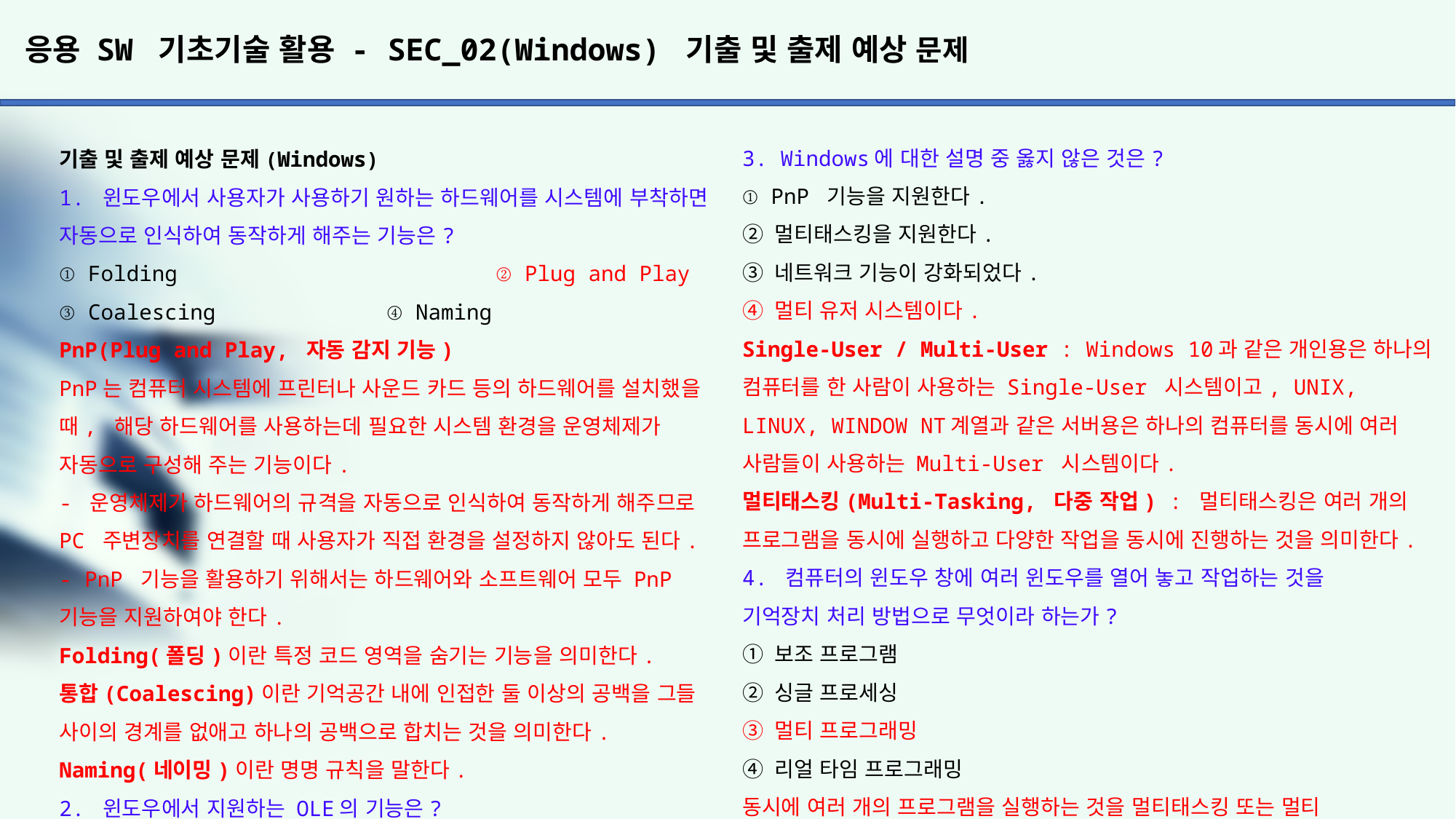

# 응용 SW 기초기술 활용 - SEC_02(Windows) 기출 및 출제 예상 문제
3. Windows에 대한 설명 중 옳지 않은 것은?
① PnP 기능을 지원한다.
② 멀티태스킹을 지원한다.
③ 네트워크 기능이 강화되었다.
④ 멀티 유저 시스템이다.
Single-User / Multi-User : Windows 10과 같은 개인용은 하나의 컴퓨터를 한 사람이 사용하는 Single-User 시스템이고, UNIX, LINUX, WINDOW NT계열과 같은 서버용은 하나의 컴퓨터를 동시에 여러 사람들이 사용하는 Multi-User 시스템이다.
멀티태스킹(Multi-Tasking, 다중 작업) : 멀티태스킹은 여러 개의 프로그램을 동시에 실행하고 다양한 작업을 동시에 진행하는 것을 의미한다.
4. 컴퓨터의 윈도우 창에 여러 윈도우를 열어 놓고 작업하는 것을
기억장치 처리 방법으로 무엇이라 하는가?
① 보조 프로그램
② 싱글 프로세싱
③ 멀티 프로그래밍
④ 리얼 타임 프로그래밍
동시에 여러 개의 프로그램을 실행하는 것을 멀티태스킹 또는 멀티 프로그래밍이라고도 한다.
기출 및 출제 예상 문제(Windows)
1. 윈도우에서 사용자가 사용하기 원하는 하드웨어를 시스템에 부착하면 자동으로 인식하여 동작하게 해주는 기능은?
① Folding			② Plug and Play
③ Coalescing		④ Naming
PnP(Plug and Play, 자동 감지 기능)
PnP는 컴퓨터 시스템에 프린터나 사운드 카드 등의 하드웨어를 설치했을 때, 해당 하드웨어를 사용하는데 필요한 시스템 환경을 운영체제가 자동으로 구성해 주는 기능이다.
- 운영체제가 하드웨어의 규격을 자동으로 인식하여 동작하게 해주므로 PC 주변장치를 연결할 때 사용자가 직접 환경을 설정하지 않아도 된다.
- PnP 기능을 활용하기 위해서는 하드웨어와 소프트웨어 모두 PnP 기능을 지원하여야 한다.
Folding(폴딩)이란 특정 코드 영역을 숨기는 기능을 의미한다.
통합(Coalescing)이란 기억공간 내에 인접한 둘 이상의 공백을 그들 사이의 경계를 없애고 하나의 공백으로 합치는 것을 의미한다.
Naming(네이밍)이란 명명 규칙을 말한다.
2. 윈도우에서 지원하는 OLE의 기능은?
① 디스크의 효율적 관리
② 모니터, 화질의 개선
③ 효율적인 메모리 관리
④ 응용프로그램 간의 자료 공유
OLE(Object Linking and Embedding)
OLE는 다른 여러 응용 프로그램에서 작성된 문자, 그림, 이미지, 동영상, 오디오 등의 개체를 현재 작성 중인 문서에 자유롭게
연결(Linking)하거나 삽입(Embedding)하여 편집할 수 있게 하는 기능이다.
- OLE로 연결된 이미지를 원본 프로그램에서 수정을 하거나 편집을 하면 그 내용이 그대로 해당 문서에 반영이 된다.
- OLE는 응용프로그램 간의 자료 공유를 가능하게 하는 기능이다.